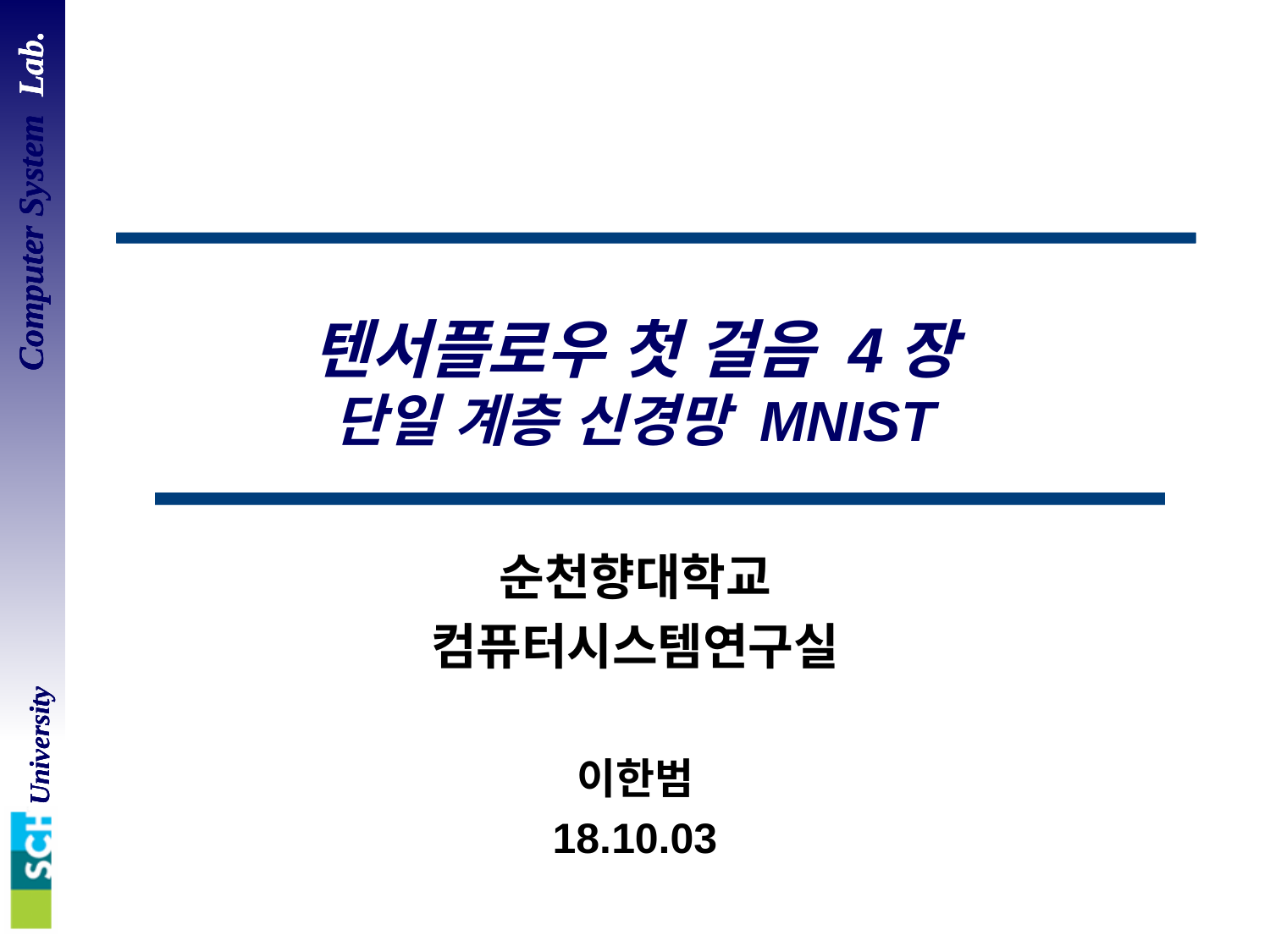

# 텐서플로우 첫 걸음 4장 단일 계층 신경망 MNIST
순천향대학교
컴퓨터시스템연구실

이한범
18.10.03